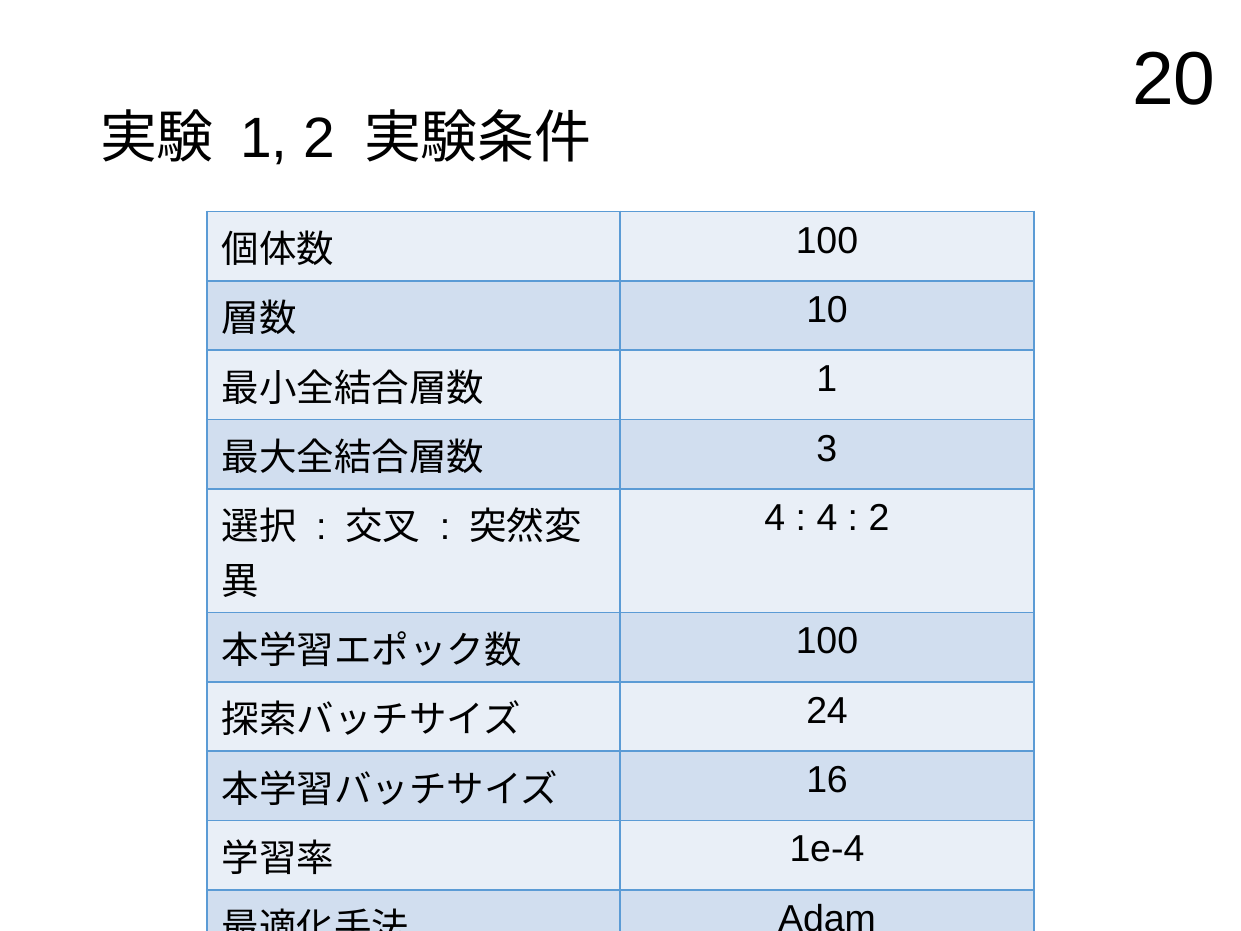

# 実験 1, 2 実験条件
20
| 個体数 | 100 |
| --- | --- |
| 層数 | 10 |
| 最小全結合層数 | 1 |
| 最大全結合層数 | 3 |
| 選択 : 交叉 : 突然変異 | 4 : 4 : 2 |
| 本学習エポック数 | 100 |
| 探索バッチサイズ | 24 |
| 本学習バッチサイズ | 16 |
| 学習率 | 1e-4 |
| 最適化手法 | Adam |
| 温度 | 0.04 |